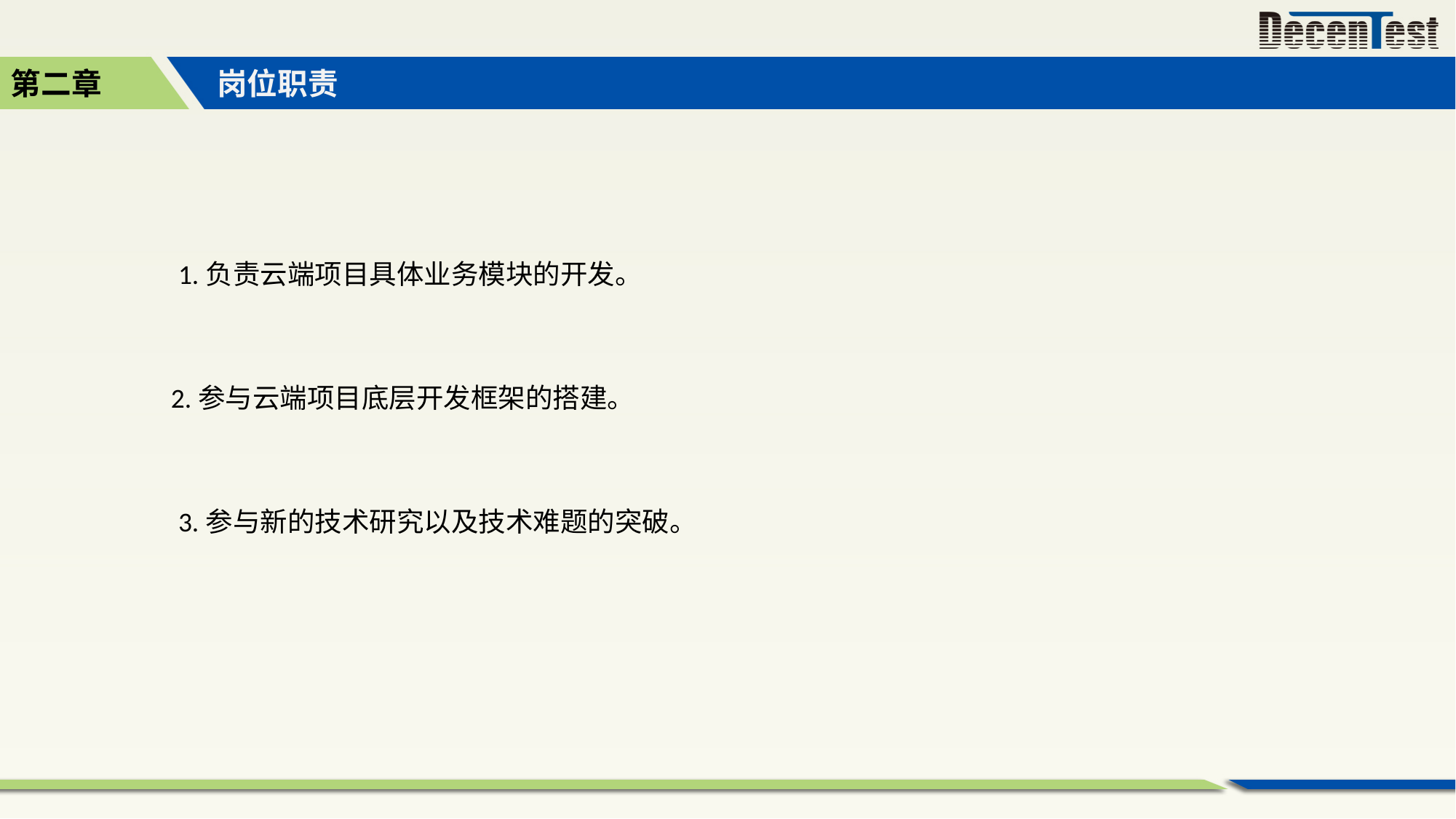

第二章
岗位职责
1.负责云端项目具体业务模块的开发。
2.参与云端项目底层开发框架的搭建。
3.参与新的技术研究以及技术难题的突破。

4